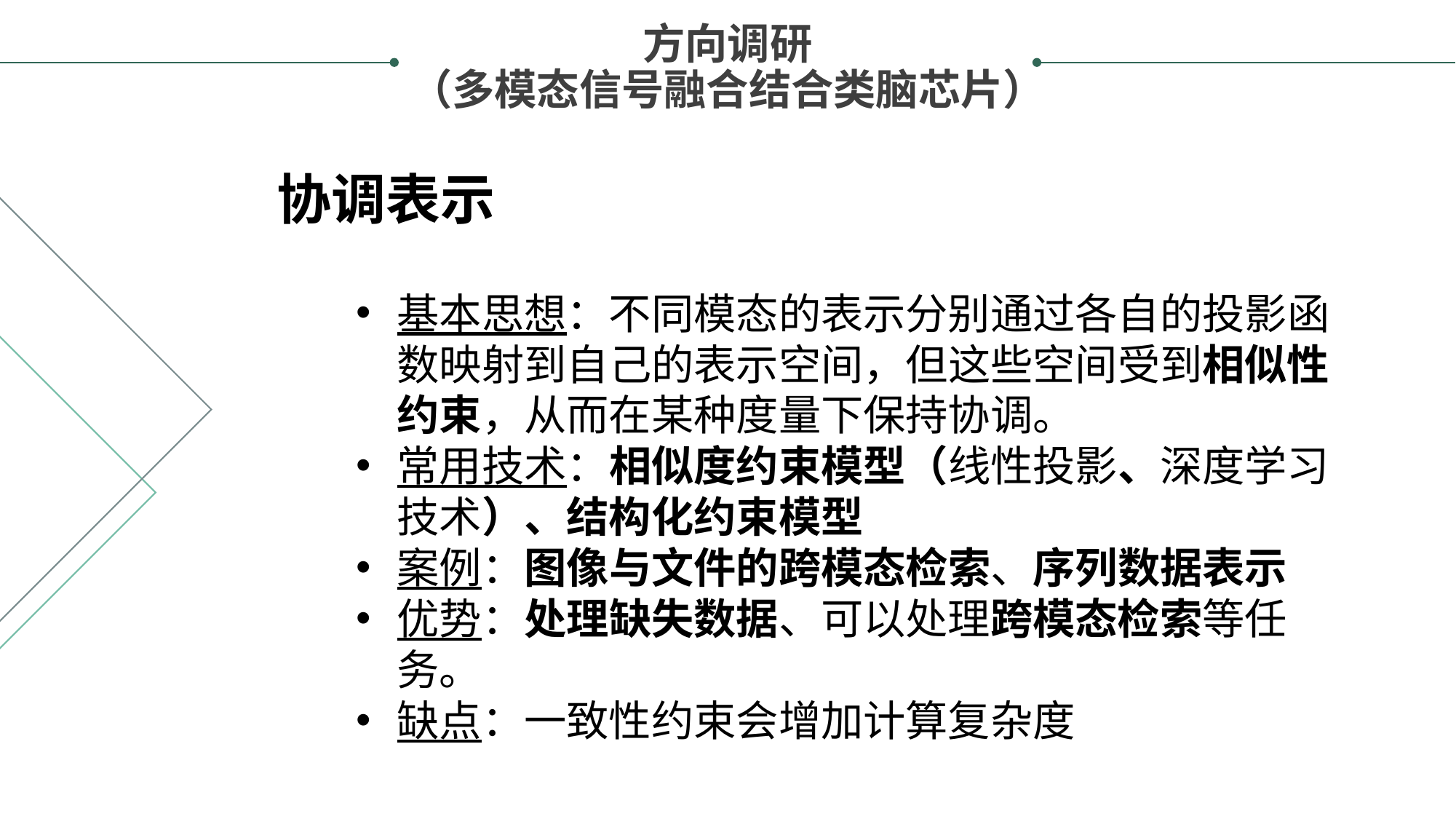

方向调研
（多模态信号融合结合类脑芯片）
协调表示

基本思想：不同模态的表示分别通过各自的投影函数映射到自己的表示空间，但这些空间受到相似性约束，从而在某种度量下保持协调。
常用技术：相似度约束模型（线性投影、深度学习技术）、结构化约束模型
案例：图像与文件的跨模态检索、序列数据表示
优势：处理缺失数据、可以处理跨模态检索等任务。
缺点：一致性约束会增加计算复杂度